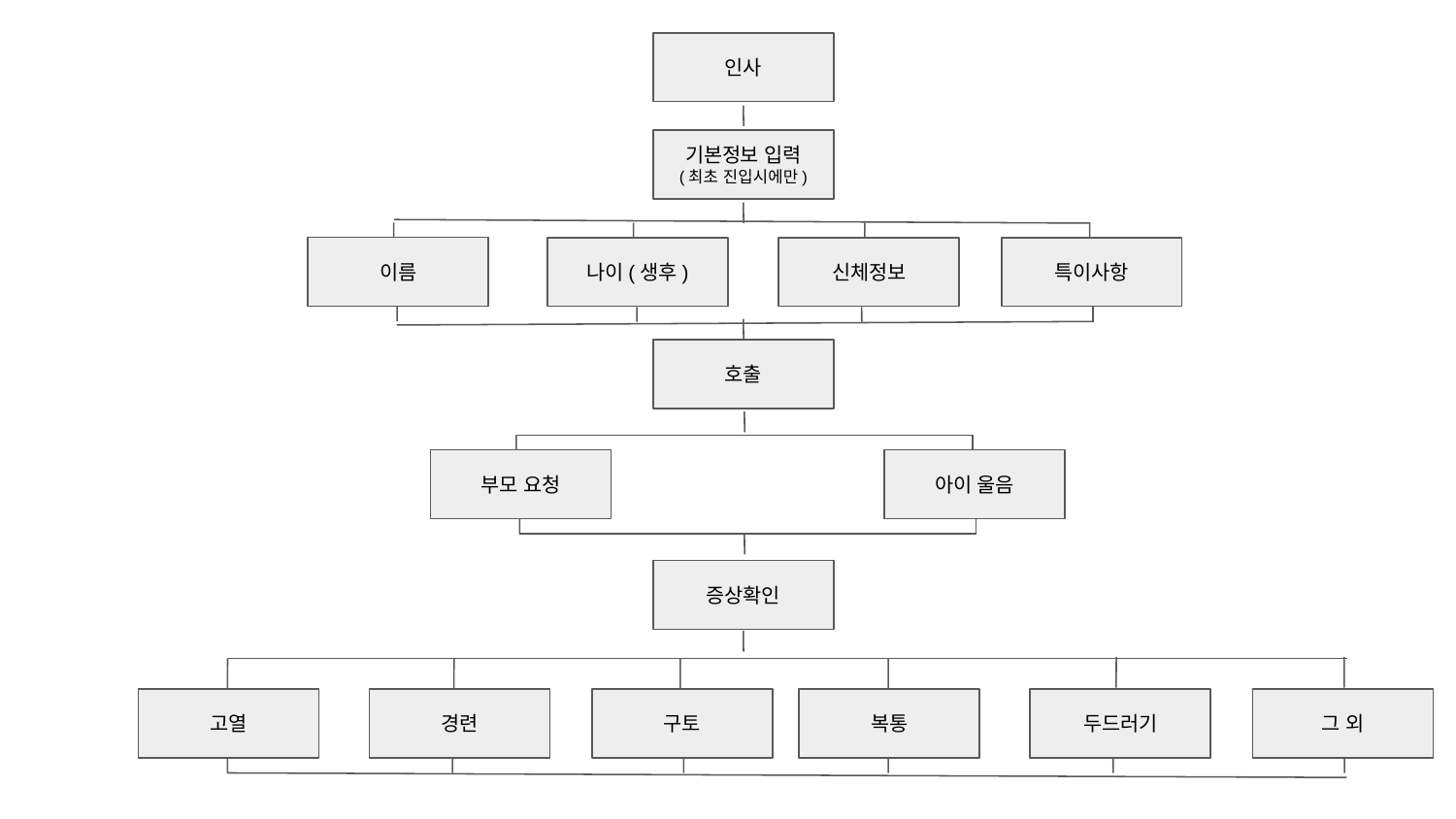

인사
기본정보 입력
(최초 진입시에만)
이름
나이(생후)
신체정보
특이사항
호출
부모 요청
아이 울음
증상확인
고열
경련
구토
복통
두드러기
그 외